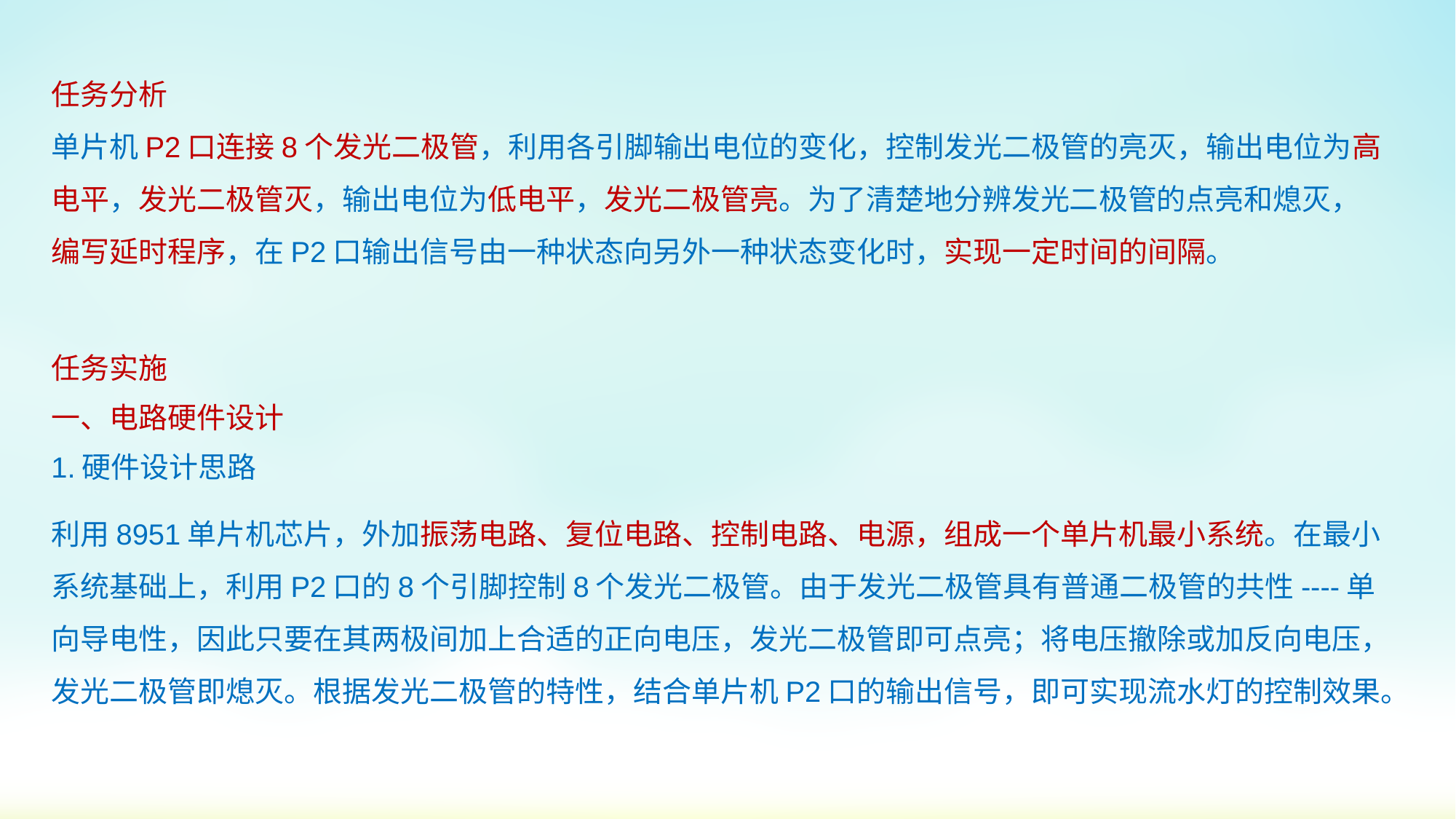

任务分析
单片机P2口连接8个发光二极管，利用各引脚输出电位的变化，控制发光二极管的亮灭，输出电位为高电平，发光二极管灭，输出电位为低电平，发光二极管亮。为了清楚地分辨发光二极管的点亮和熄灭，编写延时程序，在P2口输出信号由一种状态向另外一种状态变化时，实现一定时间的间隔。

任务实施
一、电路硬件设计
1.硬件设计思路
利用8951单片机芯片，外加振荡电路、复位电路、控制电路、电源，组成一个单片机最小系统。在最小系统基础上，利用P2口的8个引脚控制8个发光二极管。由于发光二极管具有普通二极管的共性----单向导电性，因此只要在其两极间加上合适的正向电压，发光二极管即可点亮；将电压撤除或加反向电压，发光二极管即熄灭。根据发光二极管的特性，结合单片机P2口的输出信号，即可实现流水灯的控制效果。